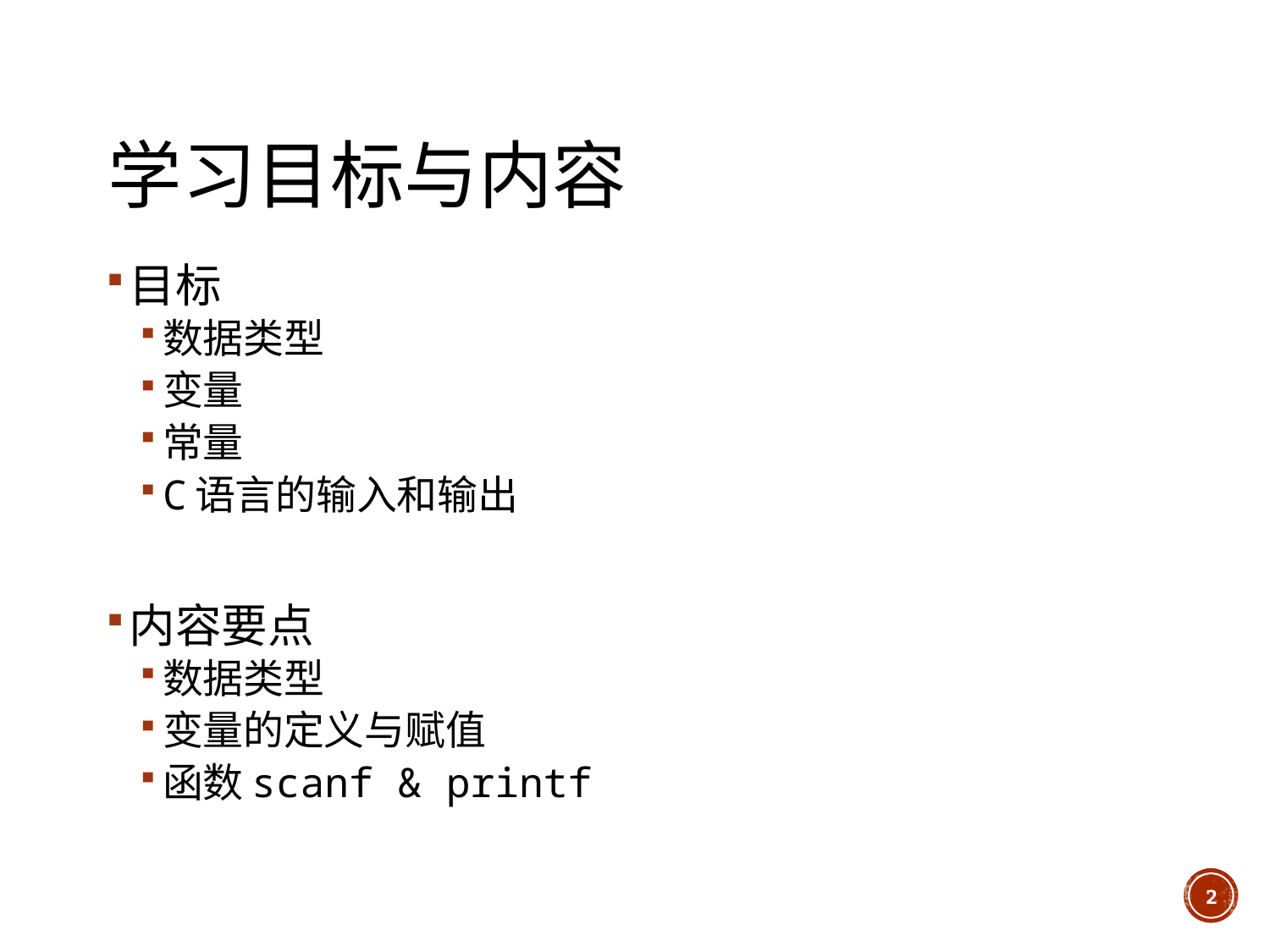

# 学习目标与内容
目标
数据类型
变量
常量
C语言的输入和输出

内容要点
数据类型
变量的定义与赋值
函数scanf & printf

2